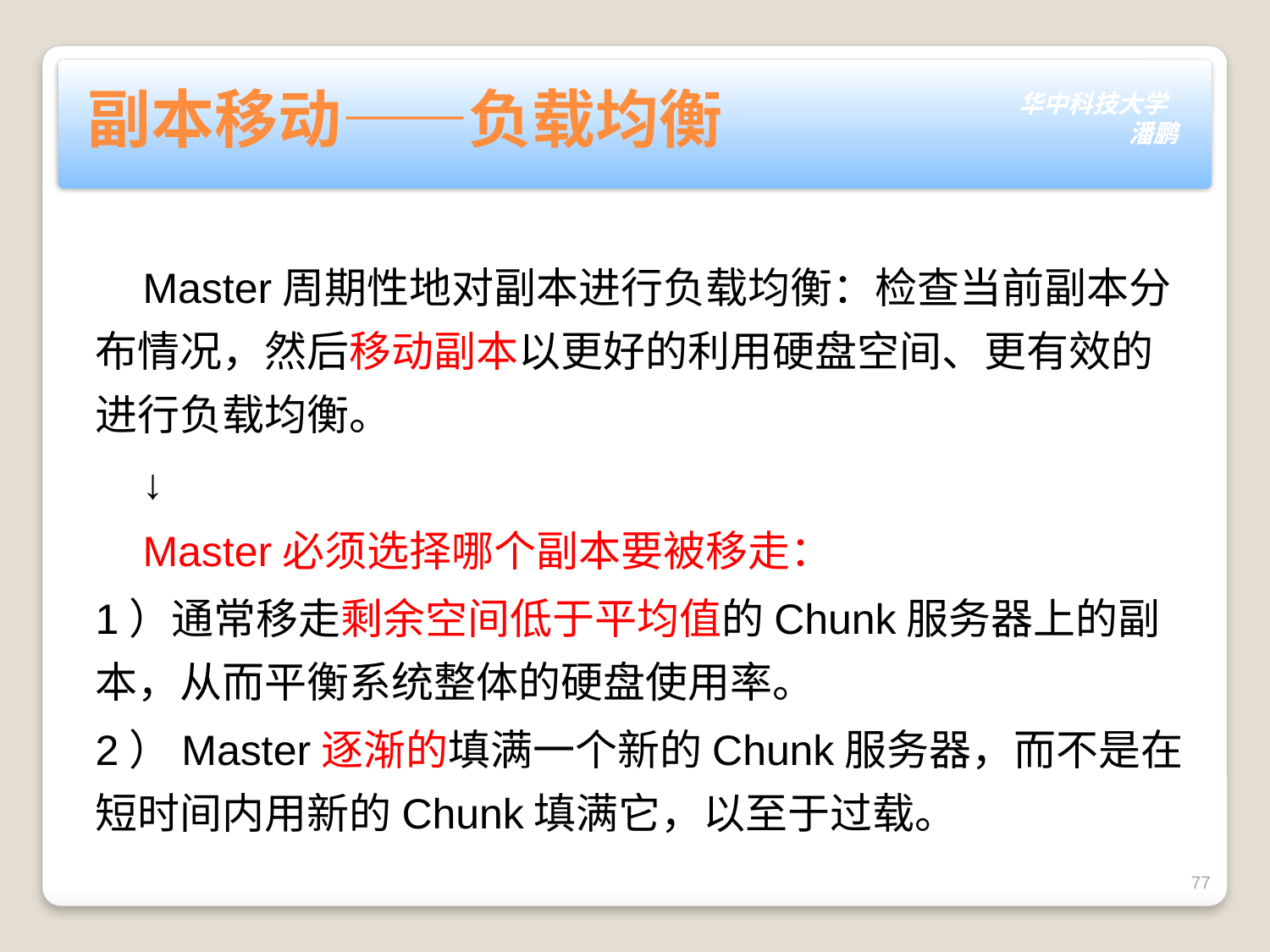

# 副本移动——负载均衡
    Master周期性地对副本进行负载均衡：检查当前副本分布情况，然后移动副本以更好的利用硬盘空间、更有效的进行负载均衡。
    ↓
    Master必须选择哪个副本要被移走：
1）通常移走剩余空间低于平均值的Chunk服务器上的副本，从而平衡系统整体的硬盘使用率。
2）Master逐渐的填满一个新的Chunk服务器，而不是在短时间内用新的Chunk填满它，以至于过载。
77